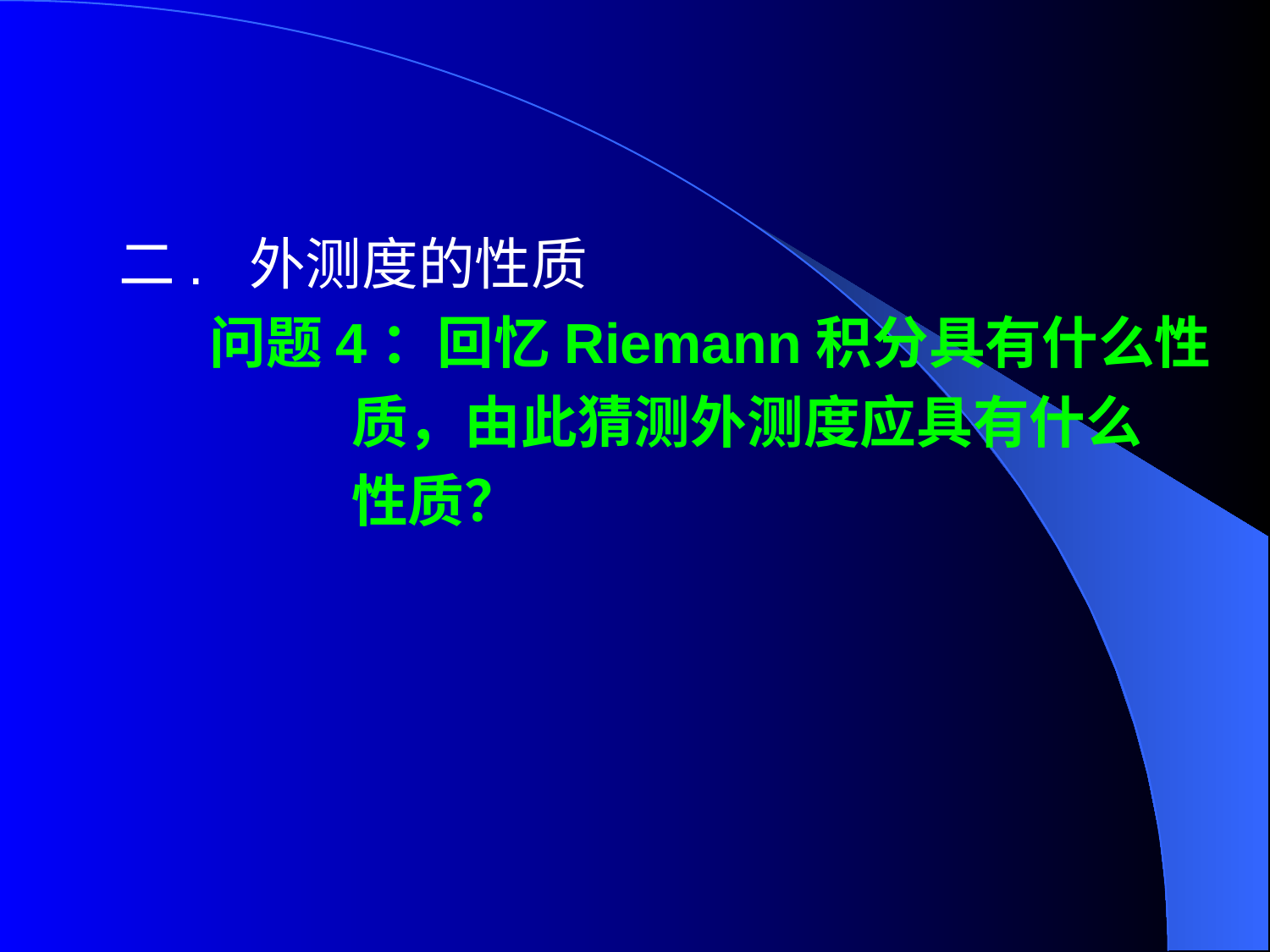

二.  外测度的性质
      问题4：回忆Riemann积分具有什么性
                 质，由此猜测外测度应具有什么
                 性质？